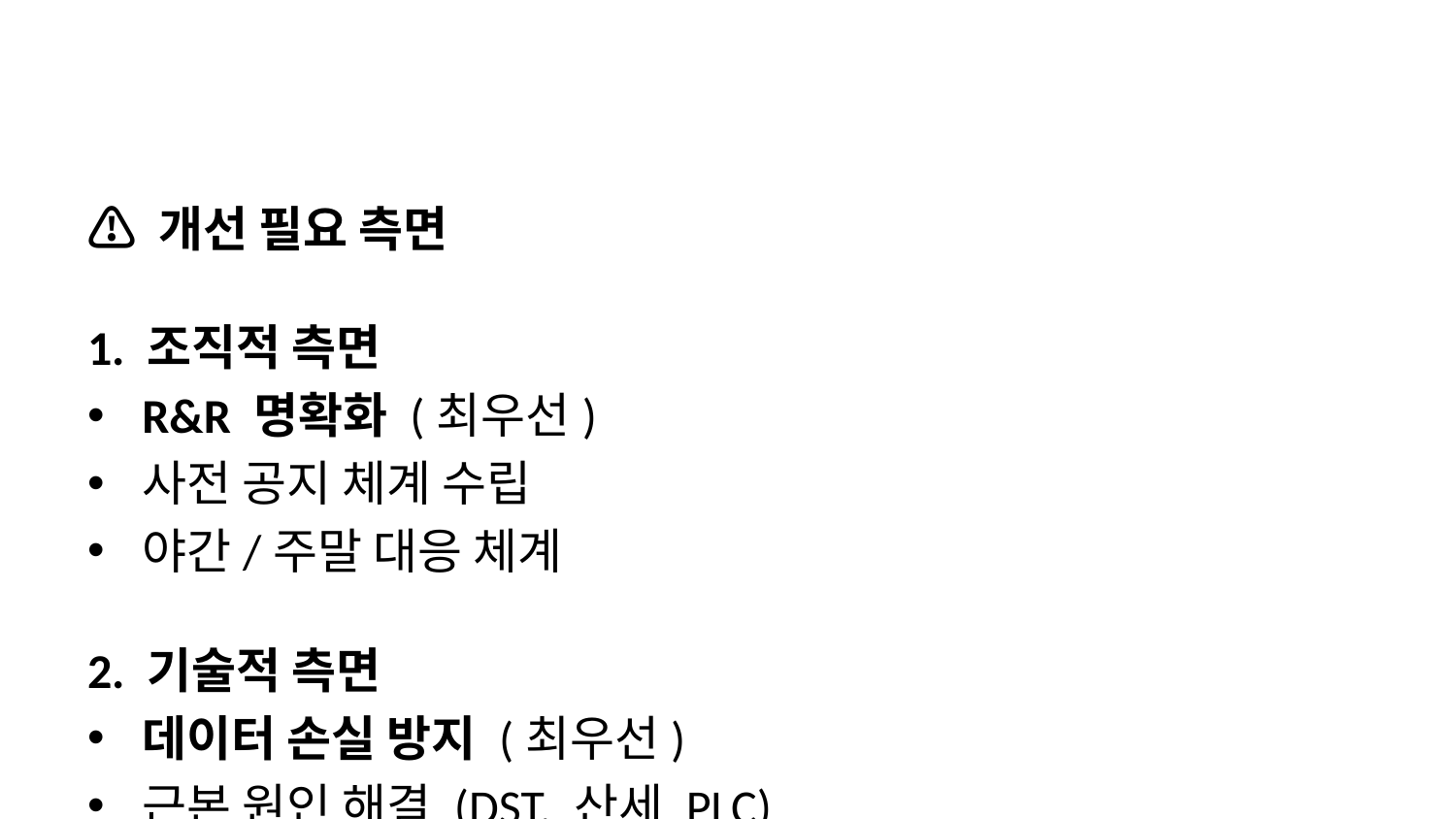

⚠️ 개선 필요 측면
1. 조직적 측면
R&R 명확화 (최우선)
사전 공지 체계 수립
야간/주말 대응 체계
2. 기술적 측면
데이터 손실 방지 (최우선)
근본 원인 해결 (DST, 산세 PLC)
백업/복구 체계 구축
3. 프로세스 측면
예방적 모니터링 강화
알람 체계 개선
정기 리뷰 회의